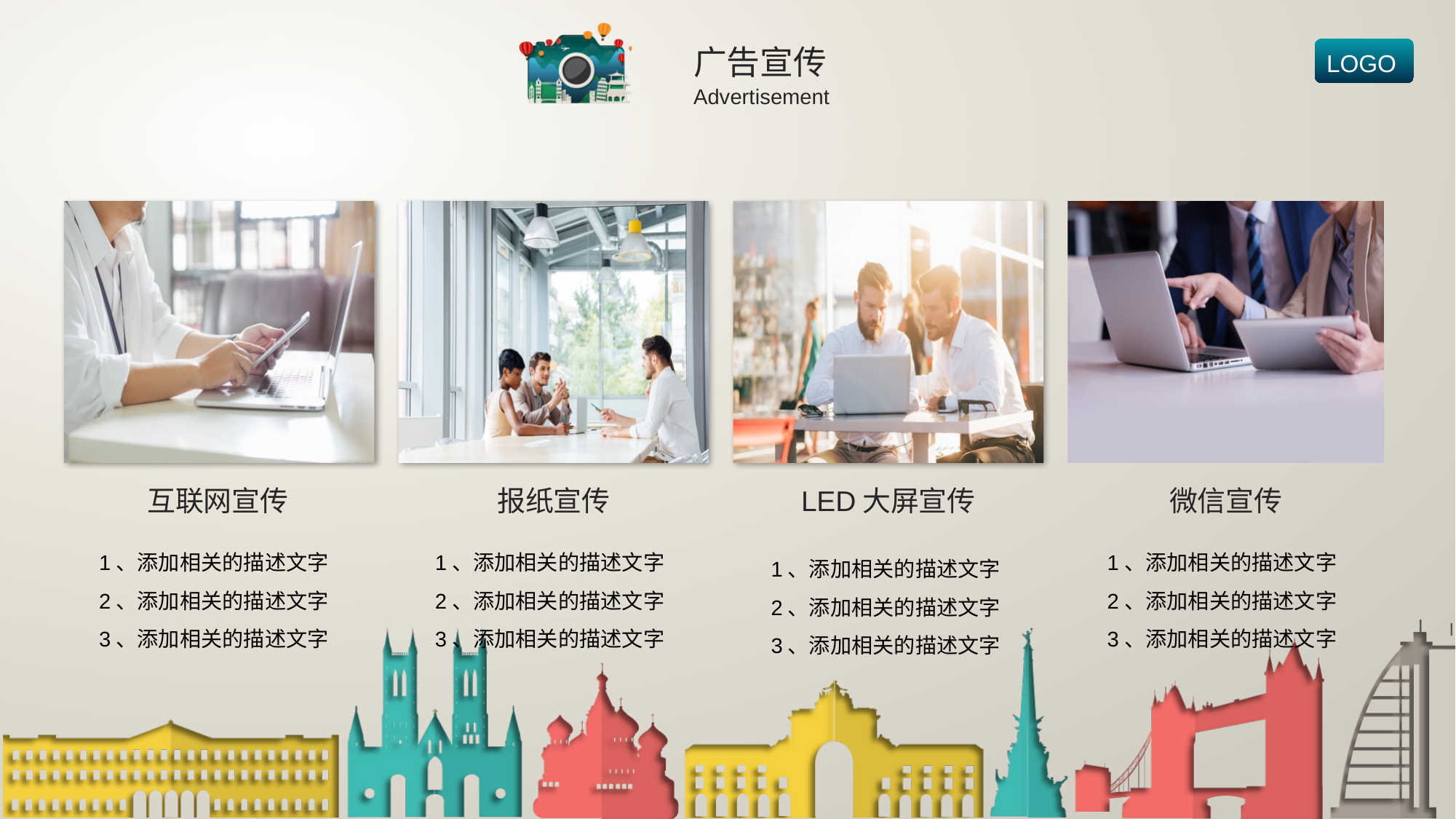

广告宣传
Advertisement

互联网宣传
报纸宣传
LED大屏宣传
微信宣传
1、添加相关的描述文字
2、添加相关的描述文字
3、添加相关的描述文字
1、添加相关的描述文字
2、添加相关的描述文字
3、添加相关的描述文字
1、添加相关的描述文字
2、添加相关的描述文字
3、添加相关的描述文字
1、添加相关的描述文字
2、添加相关的描述文字
3、添加相关的描述文字